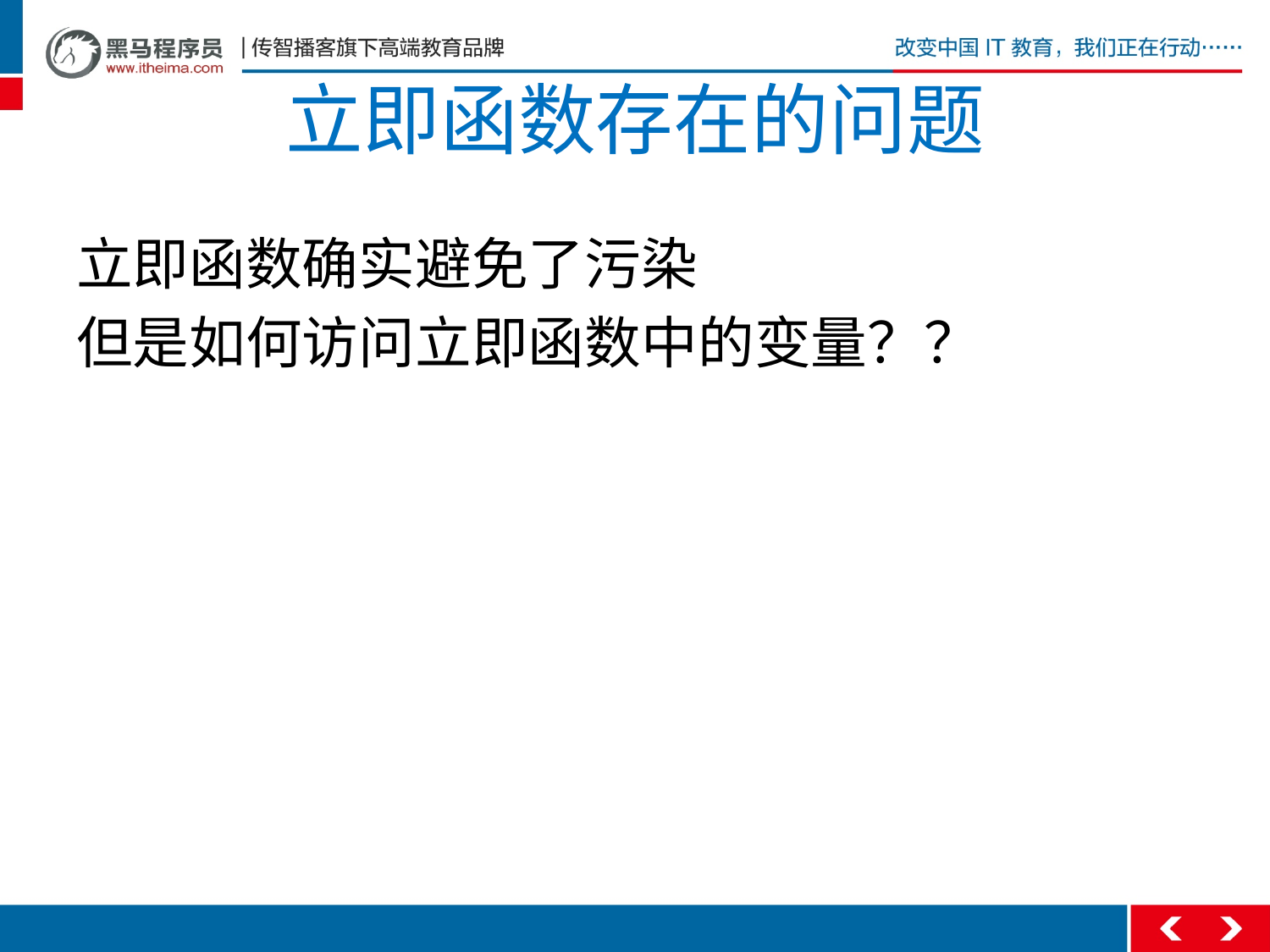

# 立即函数存在的问题
立即函数确实避免了污染
但是如何访问立即函数中的变量？？